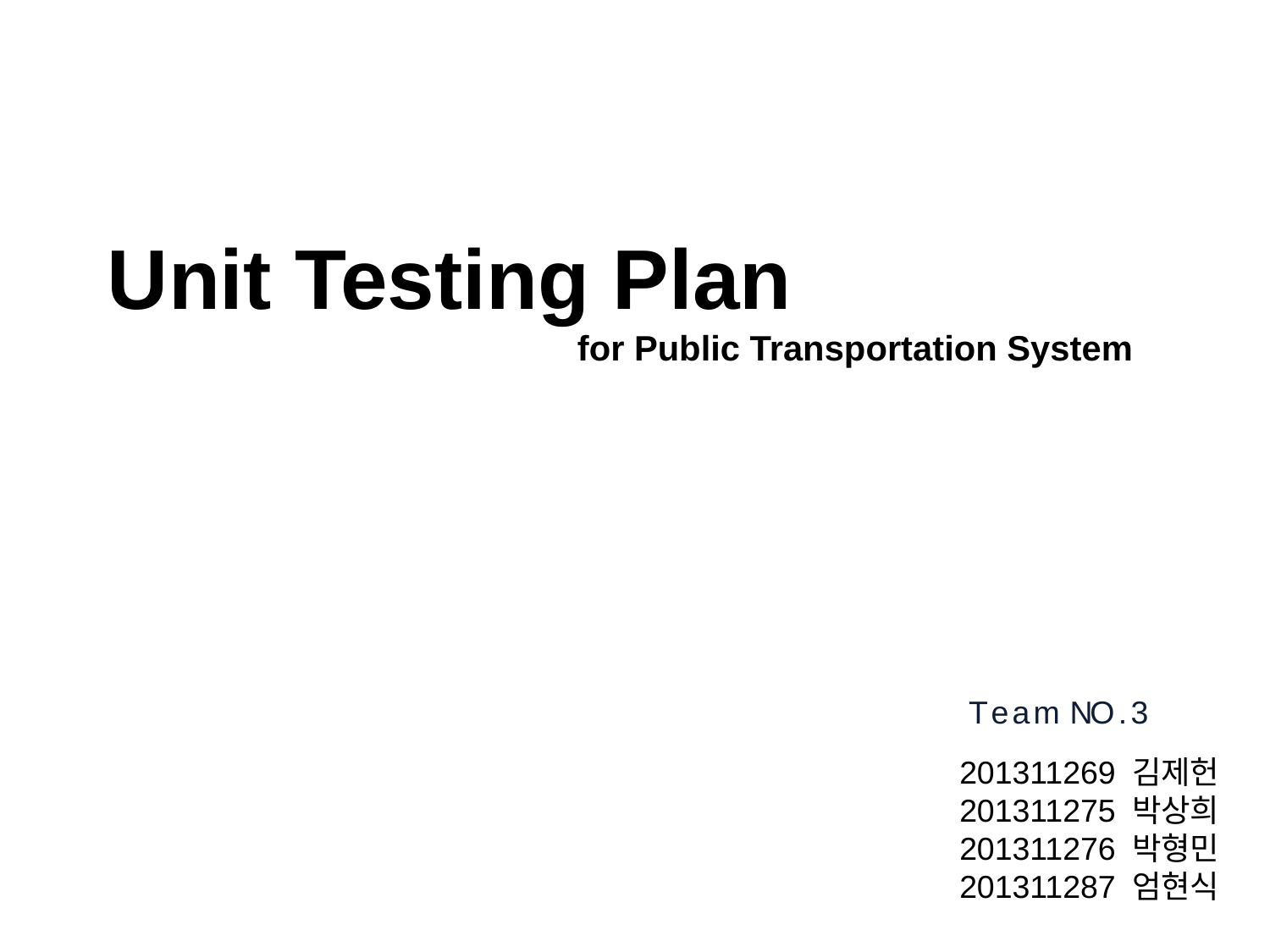

Unit Testing Plan
			          for Public Transportation System
T e a m  NO . 3
201311269 김제헌
201311275 박상희
201311276 박형민
201311287 엄현식